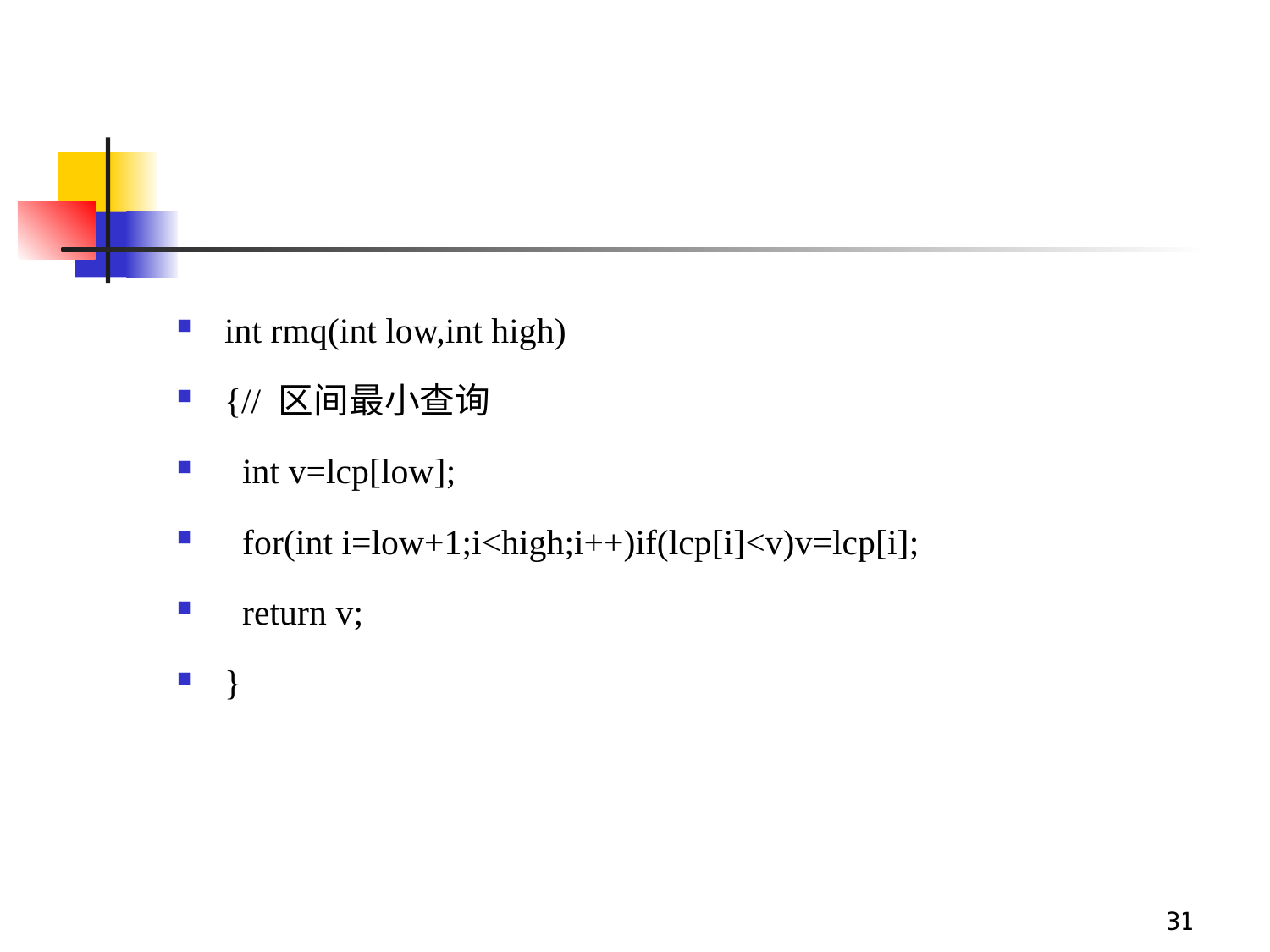

#
int rmq(int low,int high)
{// 区间最小查询
  int v=lcp[low];
  for(int i=low+1;i<high;i++)if(lcp[i]<v)v=lcp[i];
  return v;
}

31